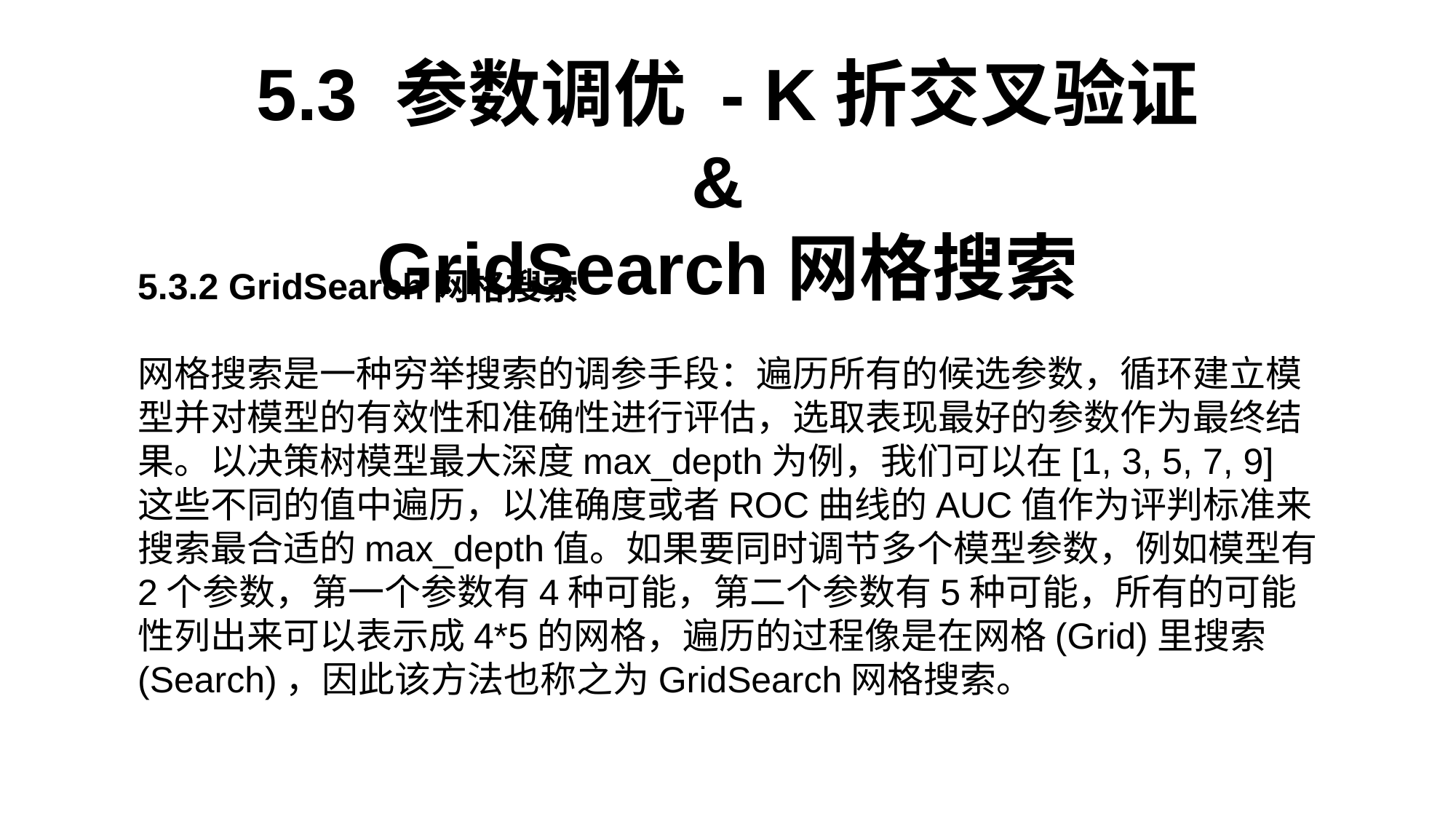

5.3 参数调优 - K折交叉验证 &
GridSearch网格搜索
5.3.2 GridSearch网格搜索

网格搜索是一种穷举搜索的调参手段：遍历所有的候选参数，循环建立模型并对模型的有效性和准确性进行评估，选取表现最好的参数作为最终结果。以决策树模型最大深度max_depth为例，我们可以在[1, 3, 5, 7, 9]这些不同的值中遍历，以准确度或者ROC曲线的AUC值作为评判标准来搜索最合适的max_depth值。如果要同时调节多个模型参数，例如模型有2个参数，第一个参数有4种可能，第二个参数有5种可能，所有的可能性列出来可以表示成4*5的网格，遍历的过程像是在网格(Grid)里搜索(Search)，因此该方法也称之为GridSearch网格搜索。